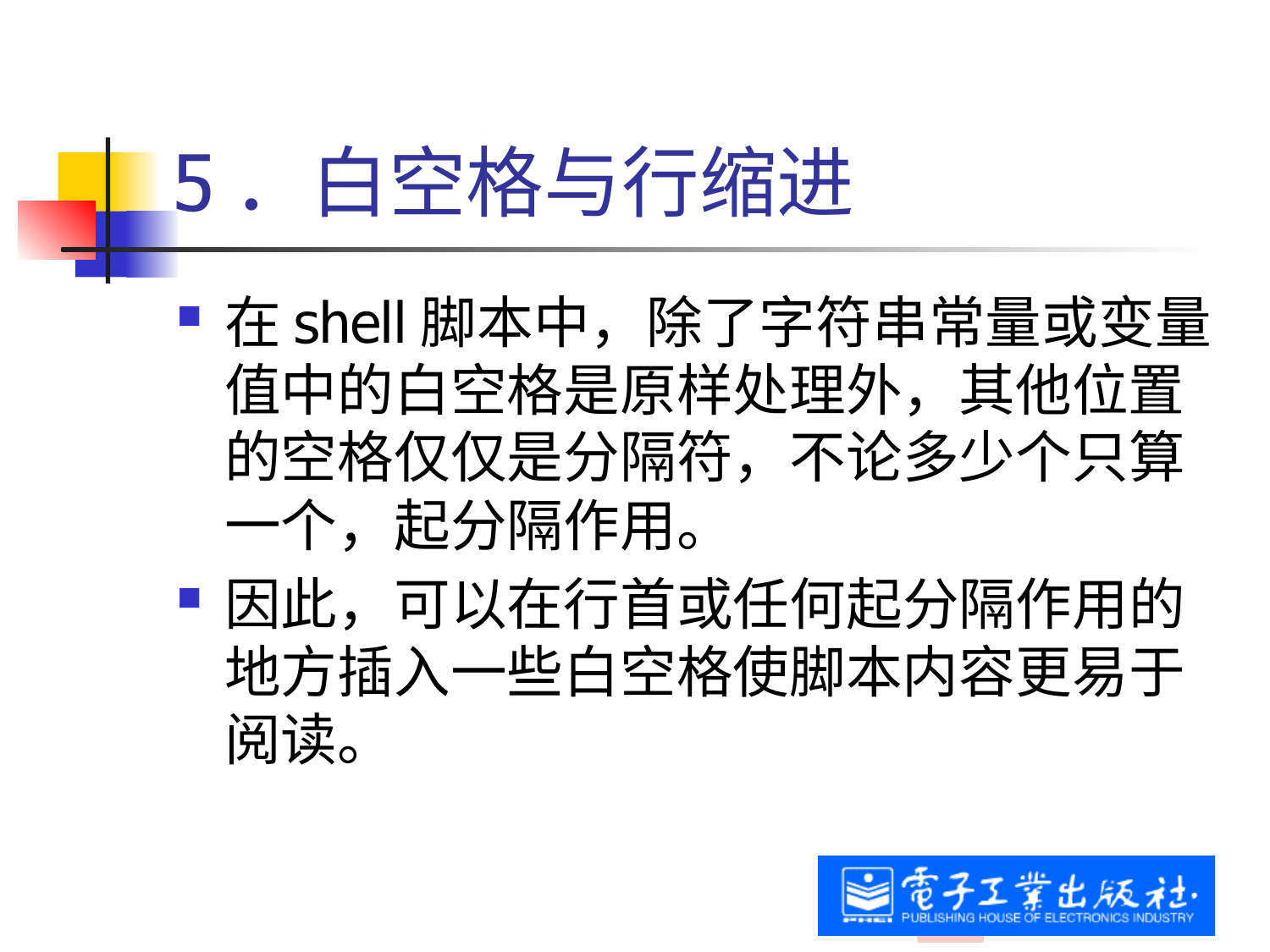

# 5．白空格与行缩进
在shell脚本中，除了字符串常量或变量值中的白空格是原样处理外，其他位置的空格仅仅是分隔符，不论多少个只算一个，起分隔作用。
因此，可以在行首或任何起分隔作用的地方插入一些白空格使脚本内容更易于阅读。